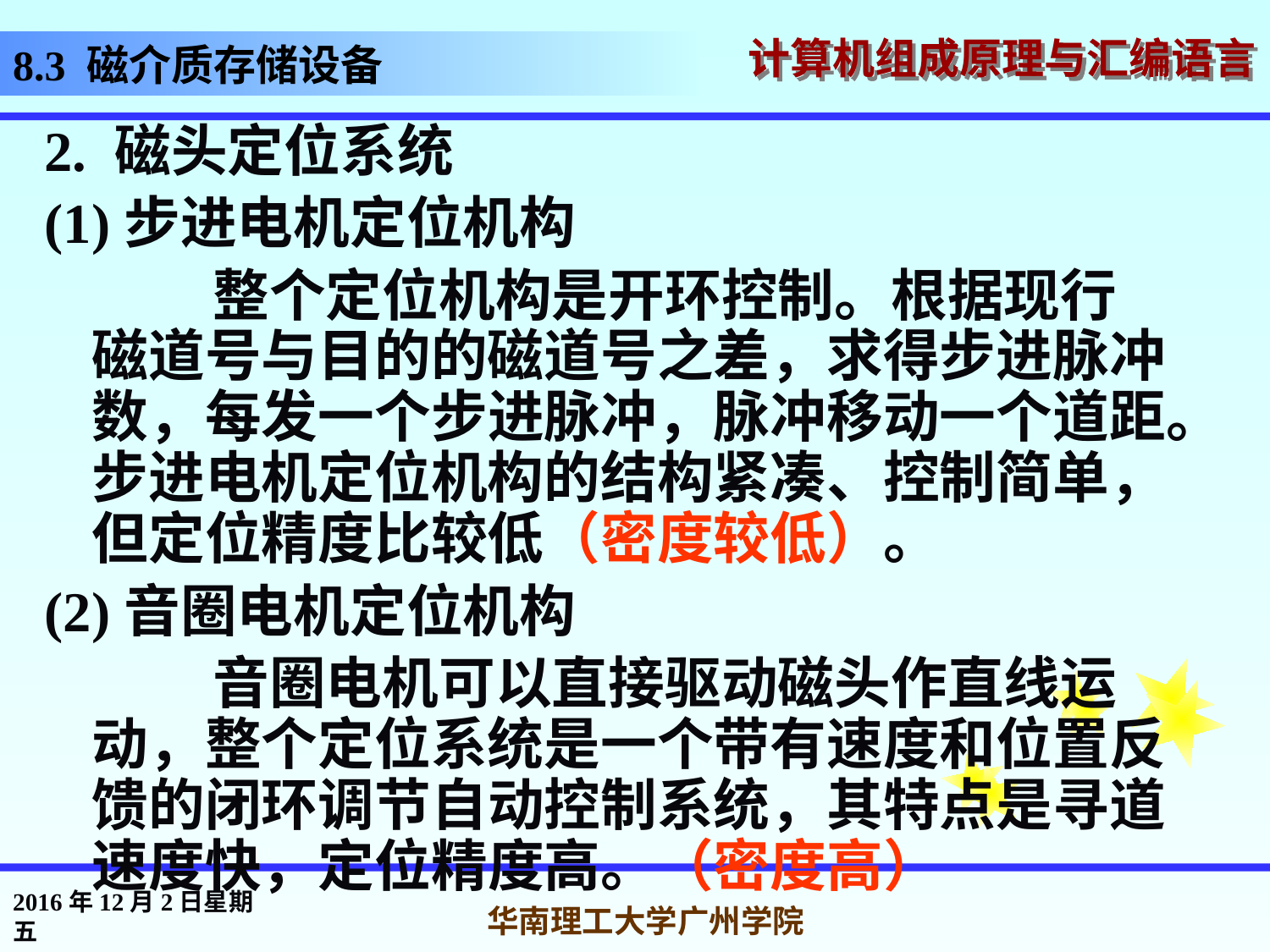

# 8.3 磁介质存储设备
2. 磁头定位系统
(1)步进电机定位机构
            整个定位机构是开环控制。根据现行磁道号与目的的磁道号之差，求得步进脉冲数，每发一个步进脉冲，脉冲移动一个道距。步进电机定位机构的结构紧凑、控制简单，但定位精度比较低（密度较低）。
(2)音圈电机定位机构
            音圈电机可以直接驱动磁头作直线运动，整个定位系统是一个带有速度和位置反馈的闭环调节自动控制系统，其特点是寻道速度快，定位精度高。（密度高）
2016年12月2日星期五
华南理工大学广州学院